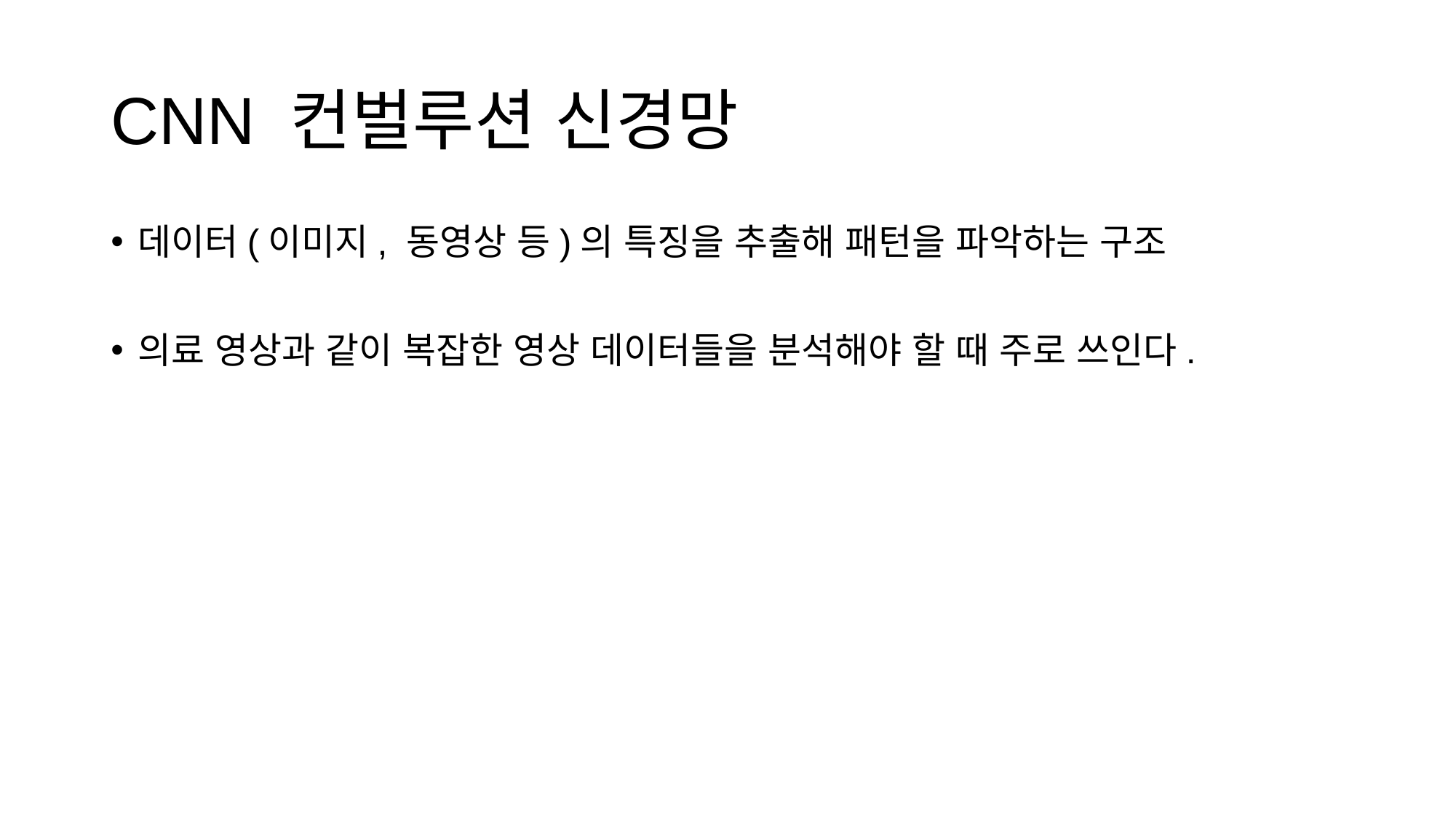

# CNN 컨벌루션 신경망
데이터(이미지, 동영상 등)의 특징을 추출해 패턴을 파악하는 구조

의료 영상과 같이 복잡한 영상 데이터들을 분석해야 할 때 주로 쓰인다.